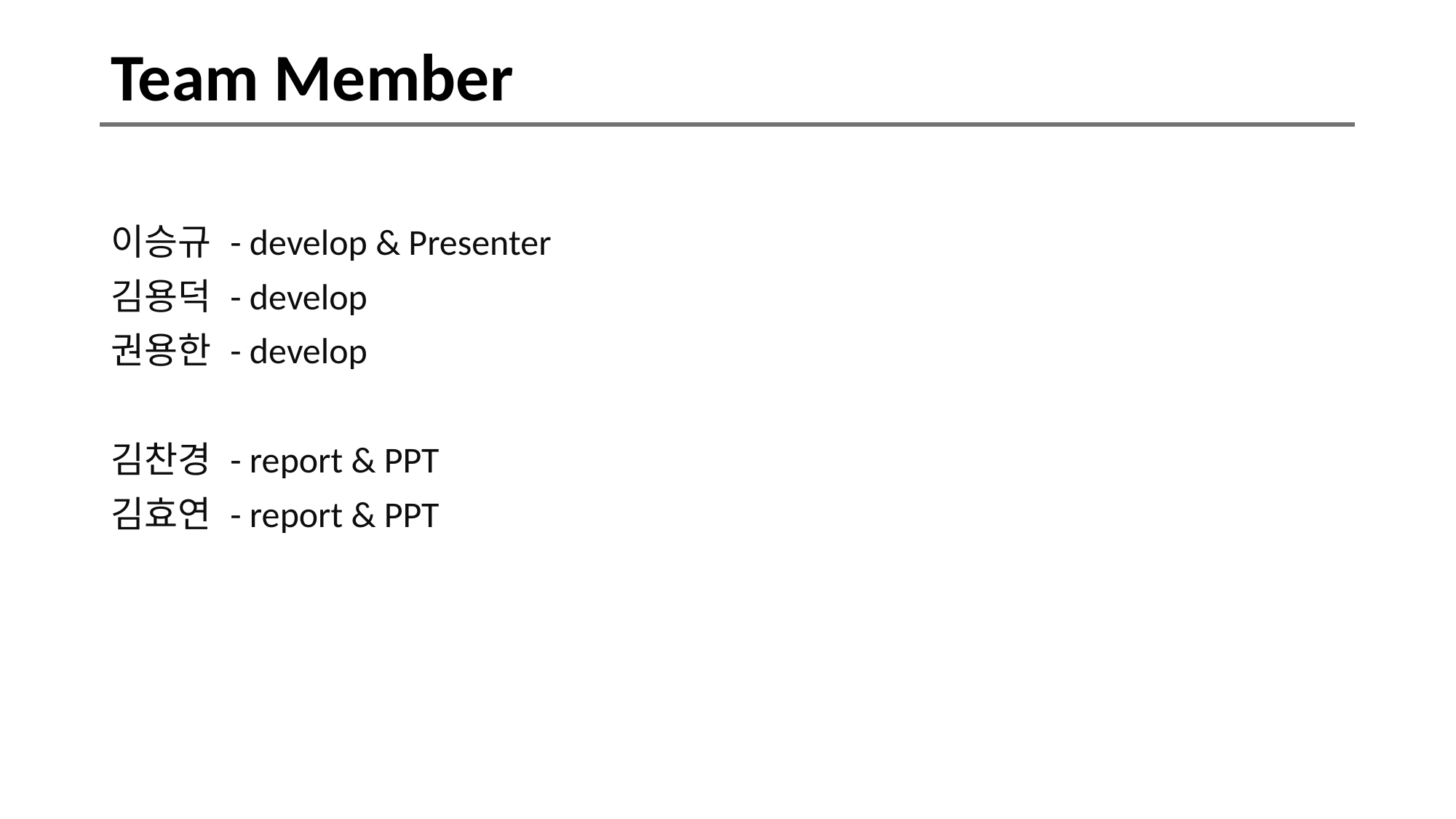

# Team Member
이승규 - develop & Presenter
김용덕 - develop
권용한 - develop

김찬경 - report & PPT
김효연 - report & PPT